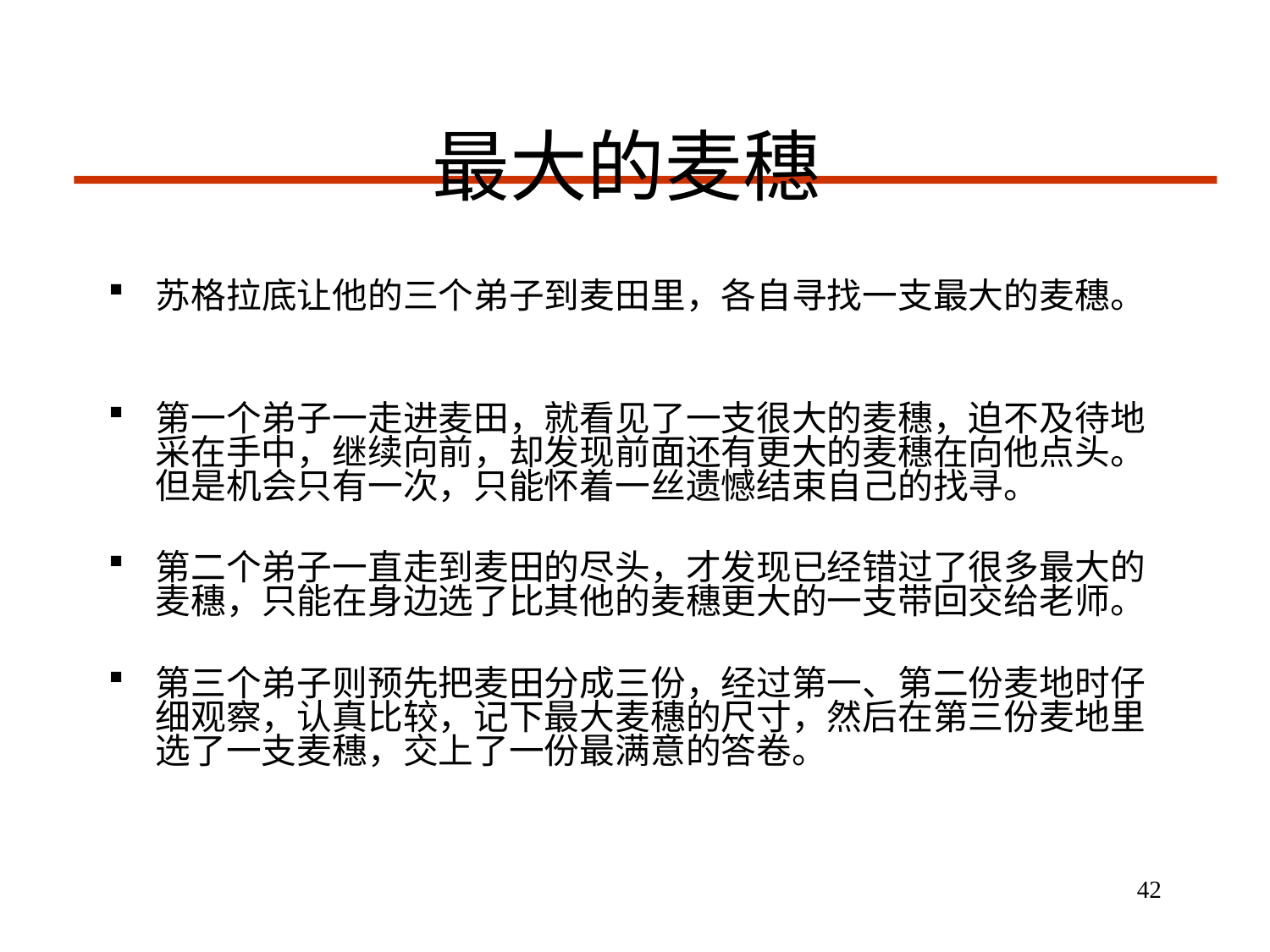

# 最大的麦穗
苏格拉底让他的三个弟子到麦田里，各自寻找一支最大的麦穗。

第一个弟子一走进麦田，就看见了一支很大的麦穗，迫不及待地采在手中，继续向前，却发现前面还有更大的麦穗在向他点头。但是机会只有一次，只能怀着一丝遗憾结束自己的找寻。

第二个弟子一直走到麦田的尽头，才发现已经错过了很多最大的麦穗，只能在身边选了比其他的麦穗更大的一支带回交给老师。

第三个弟子则预先把麦田分成三份，经过第一、第二份麦地时仔细观察，认真比较，记下最大麦穗的尺寸，然后在第三份麦地里选了一支麦穗，交上了一份最满意的答卷。
42